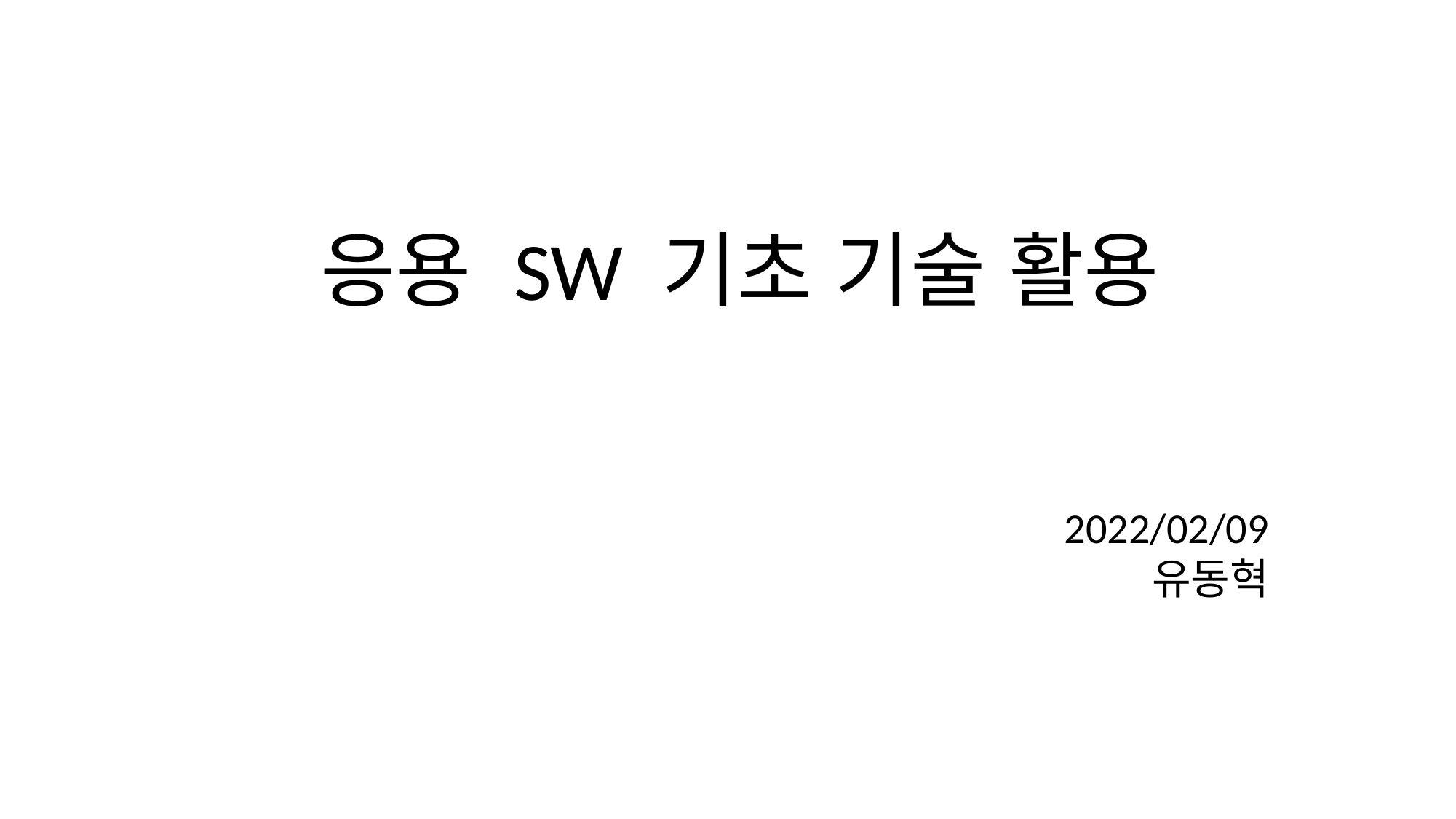

응용 SW 기초 기술 활용
2022/02/09
유동혁